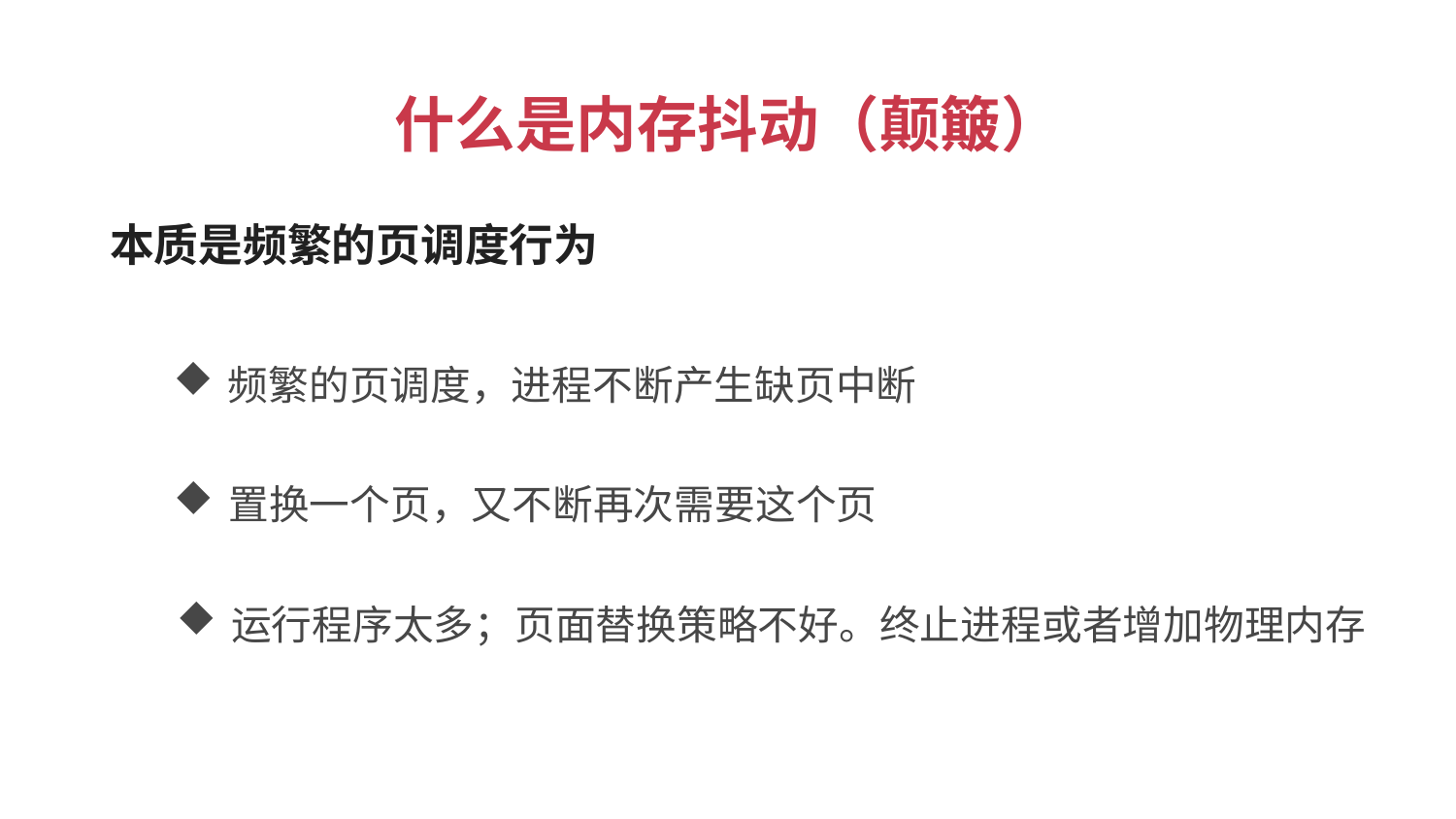

什么是内存抖动（颠簸）
 本质是频繁的页调度行为
频繁的页调度，进程不断产生缺页中断
置换一个页，又不断再次需要这个页
运行程序太多；页面替换策略不好。终止进程或者增加物理内存